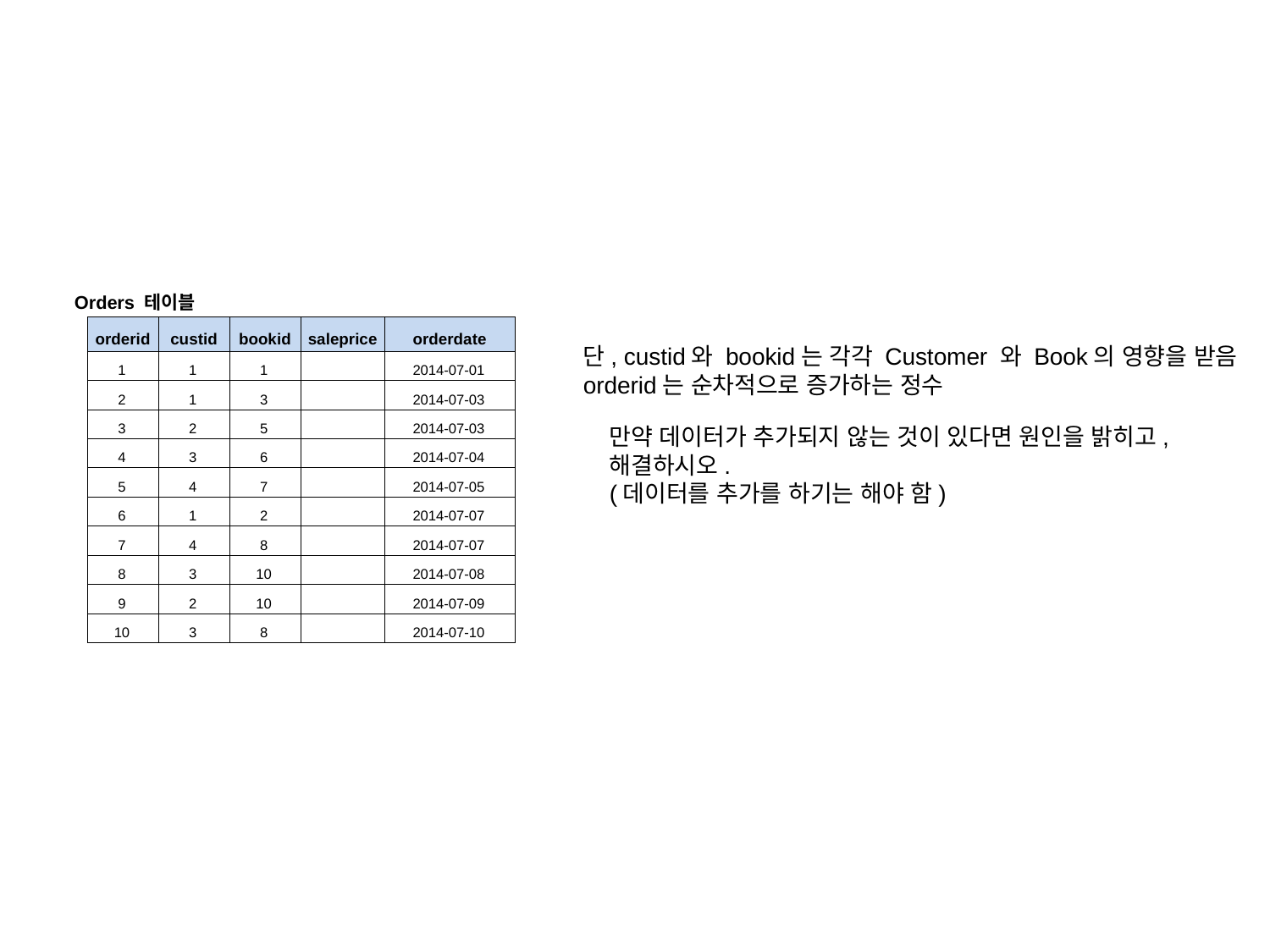

Orders 테이블
| orderid | custid | bookid | saleprice | orderdate |
| --- | --- | --- | --- | --- |
| 1 | 1 | 1 |  | 2014-07-01 |
| 2 | 1 | 3 |  | 2014-07-03 |
| 3 | 2 | 5 |  | 2014-07-03 |
| 4 | 3 | 6 |  | 2014-07-04 |
| 5 | 4 | 7 |  | 2014-07-05 |
| 6 | 1 | 2 |  | 2014-07-07 |
| 7 | 4 | 8 |  | 2014-07-07 |
| 8 | 3 | 10 |  | 2014-07-08 |
| 9 | 2 | 10 |  | 2014-07-09 |
| 10 | 3 | 8 |  | 2014-07-10 |
단, custid와 bookid는 각각 Customer 와 Book의 영향을 받음
orderid는 순차적으로 증가하는 정수
만약 데이터가 추가되지 않는 것이 있다면 원인을 밝히고,
해결하시오.
(데이터를 추가를 하기는 해야 함)